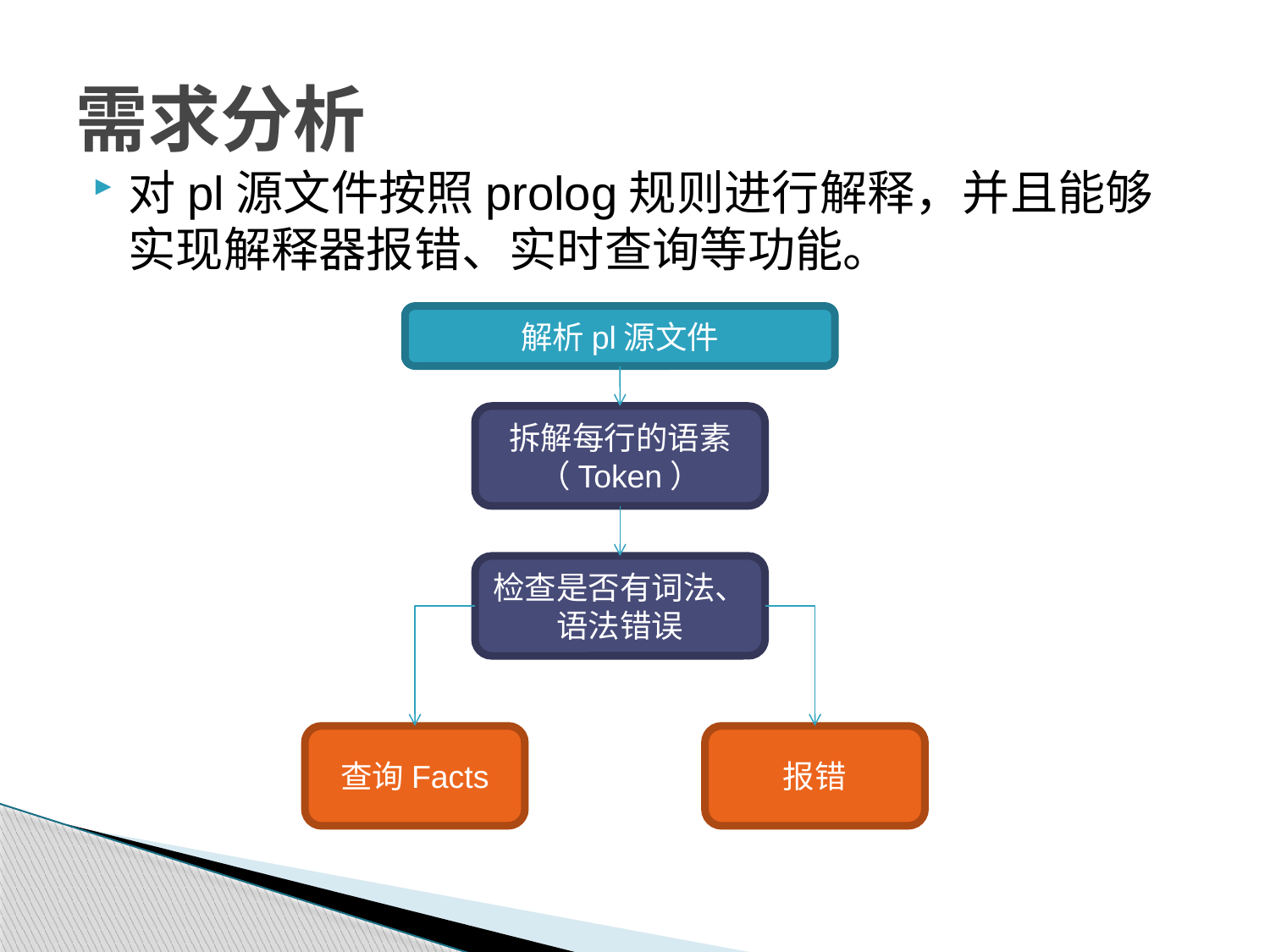

# 需求分析
对pl源文件按照prolog规则进行解释，并且能够实现解释器报错、实时查询等功能。
解析pl源文件
拆解每行的语素
（Token）
检查是否有词法、语法错误
查询Facts
报错